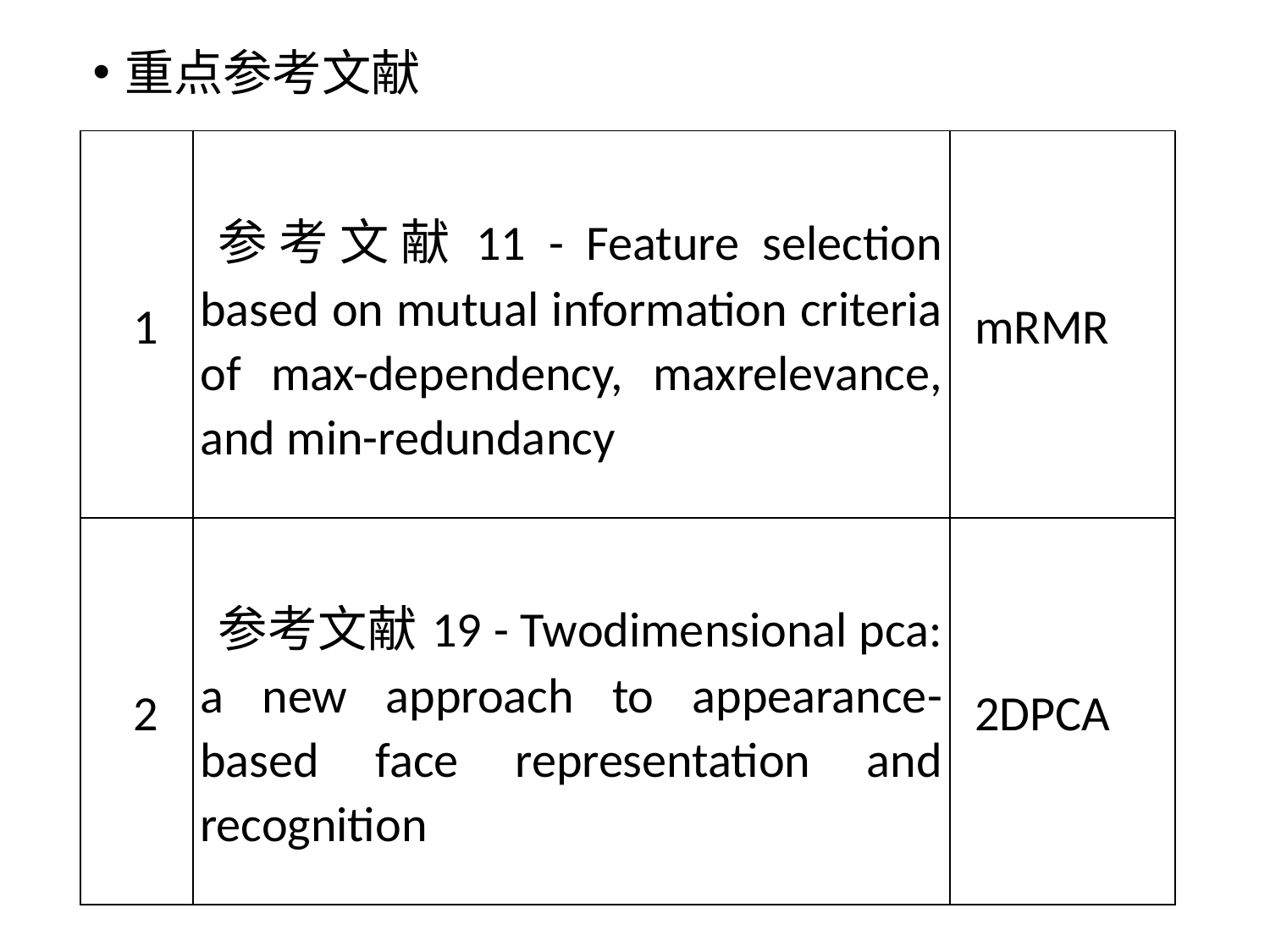

重点参考文献
| 1 | 参考文献11 - Feature selection based on mutual information criteria of max-dependency, maxrelevance, and min-redundancy | mRMR |
| --- | --- | --- |
| 2 | 参考文献19 - Twodimensional pca: a new approach to appearance-based face representation and recognition | 2DPCA |